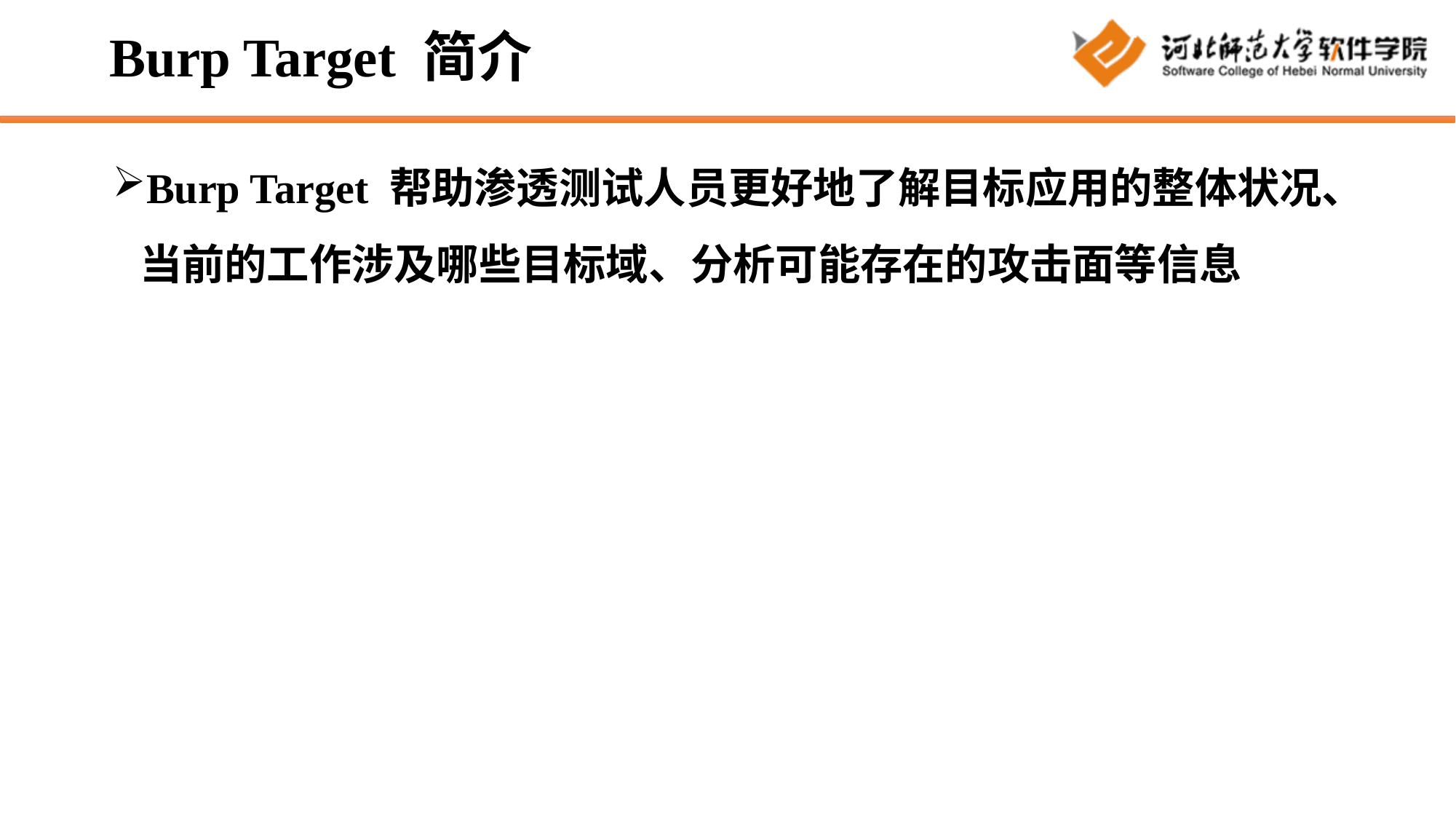

# Burp Target 简介
Burp Target 帮助渗透测试人员更好地了解目标应用的整体状况、当前的工作涉及哪些目标域、分析可能存在的攻击面等信息